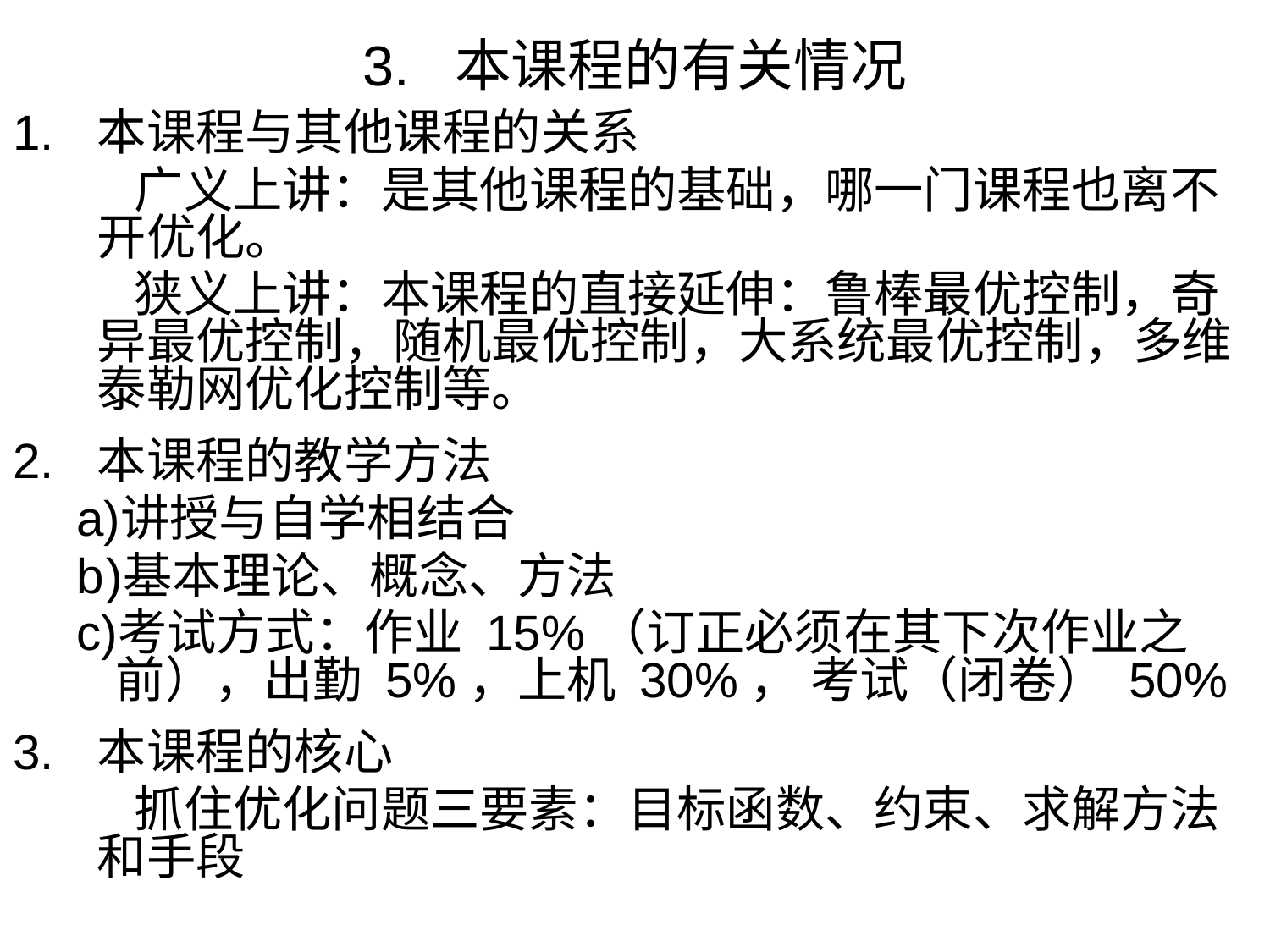

# 3.  本课程的有关情况
本课程与其他课程的关系
          广义上讲：是其他课程的基础，哪一门课程也离不开优化。
          狭义上讲：本课程的直接延伸：鲁棒最优控制，奇异最优控制，随机最优控制，大系统最优控制，多维泰勒网优化控制等。
本课程的教学方法
讲授与自学相结合
基本理论、概念、方法
考试方式：作业 15%（订正必须在其下次作业之前），出勤 5%，上机 30%， 考试（闭卷） 50%
本课程的核心
          抓住优化问题三要素：目标函数、约束、求解方法和手段